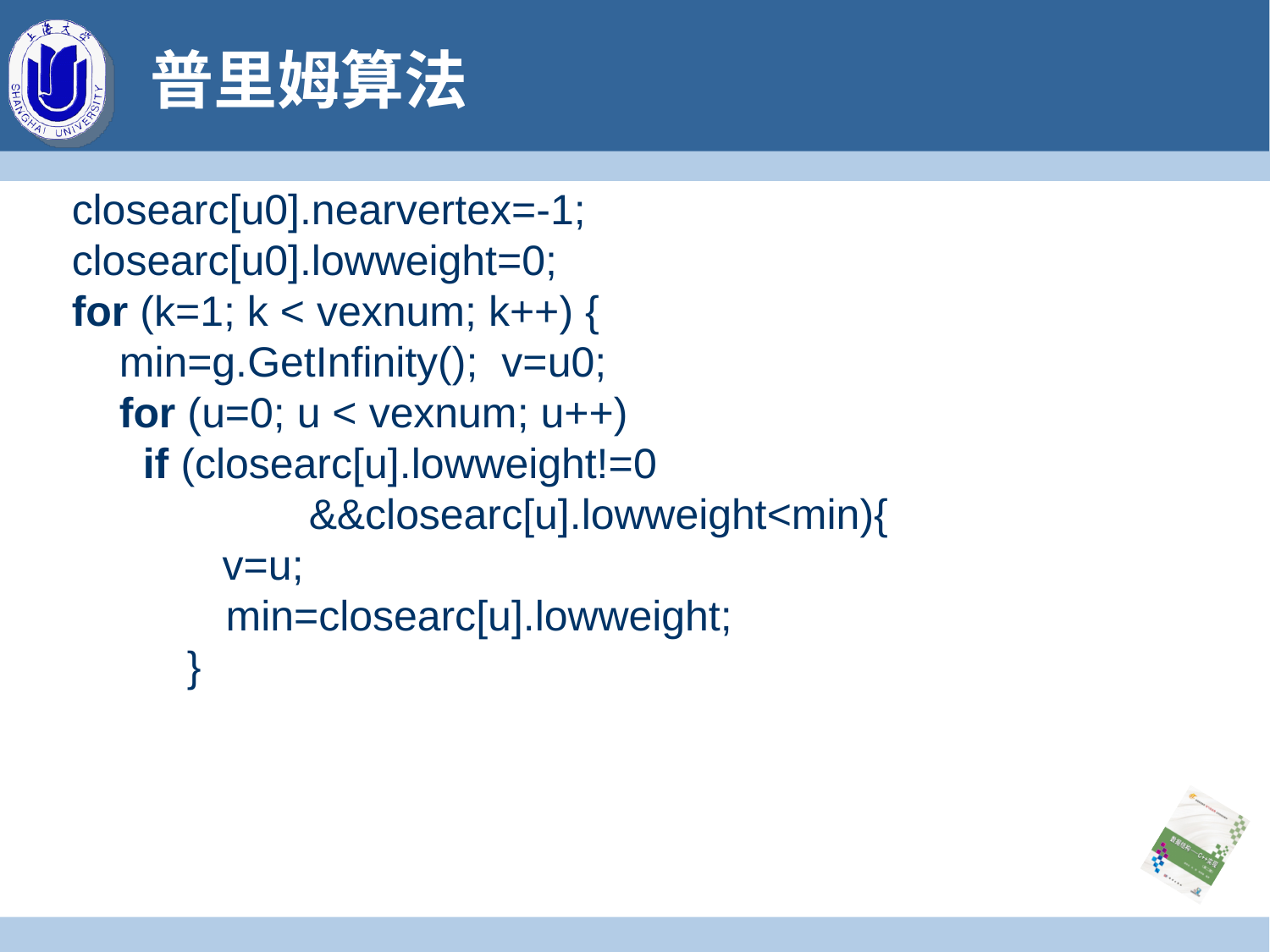

# 普里姆算法
     closearc[u0].nearvertex=-1;
     closearc[u0].lowweight=0;
     for (k=1; k < vexnum; k++) {
         min=g.GetInfinity();  v=u0;
         for (u=0; u < vexnum; u++)
           if (closearc[u].lowweight!=0
                         &&closearc[u].lowweight<min){
	       v=u;
                  min=closearc[u].lowweight;
	    }